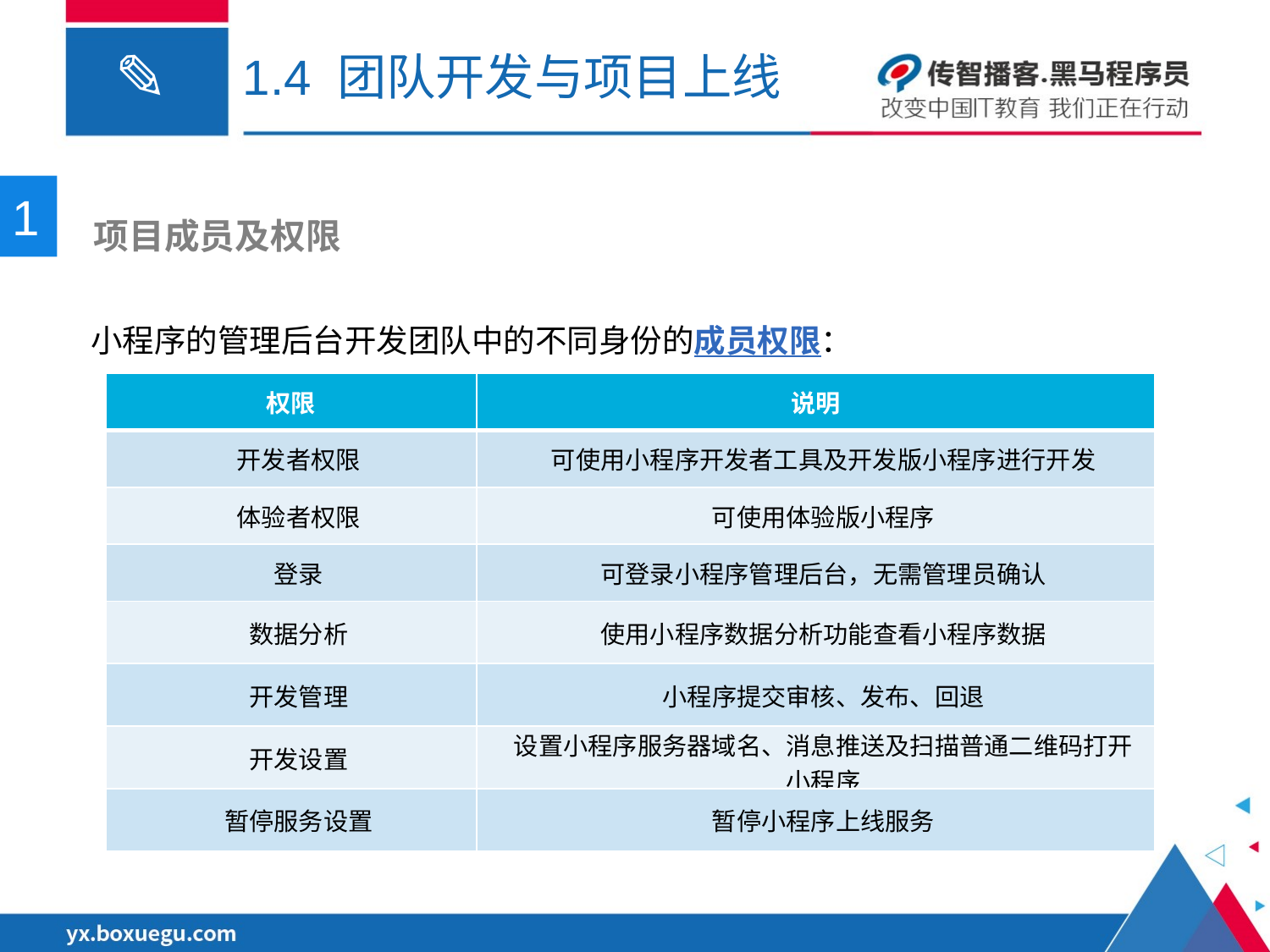

# 1.4 团队开发与项目上线

1
  项目成员及权限
小程序的管理后台开发团队中的不同身份的成员权限：
| 权限 | 说明 |
| --- | --- |
| 开发者权限 | 可使用小程序开发者工具及开发版小程序进行开发 |
| 体验者权限 | 可使用体验版小程序 |
| 登录 | 可登录小程序管理后台，无需管理员确认 |
| 数据分析 | 使用小程序数据分析功能查看小程序数据 |
| 开发管理 | 小程序提交审核、发布、回退 |
| 开发设置 | 设置小程序服务器域名、消息推送及扫描普通二维码打开小程序 |
| 暂停服务设置 | 暂停小程序上线服务 |